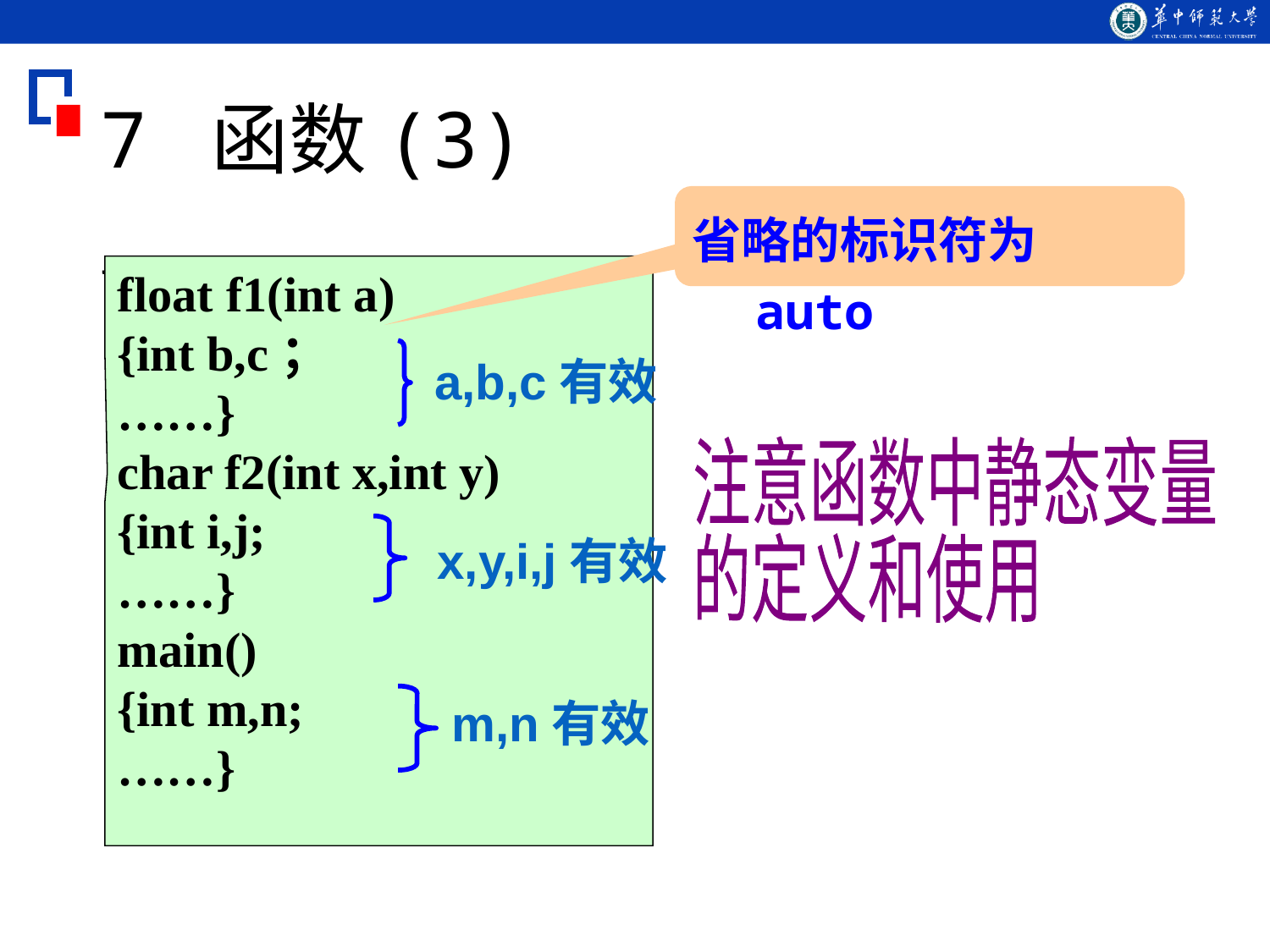

# 7 函数(3)
省略的标识符为auto
7.2 局部变量和全局变量
float f1(int a)
{int b,c；
……}
char f2(int x,int y)
{int i,j;
……}
main()
{int m,n;
……}

a,b,c有效
注意函数中静态变量
的定义和使用

x,y,i,j有效

m,n有效